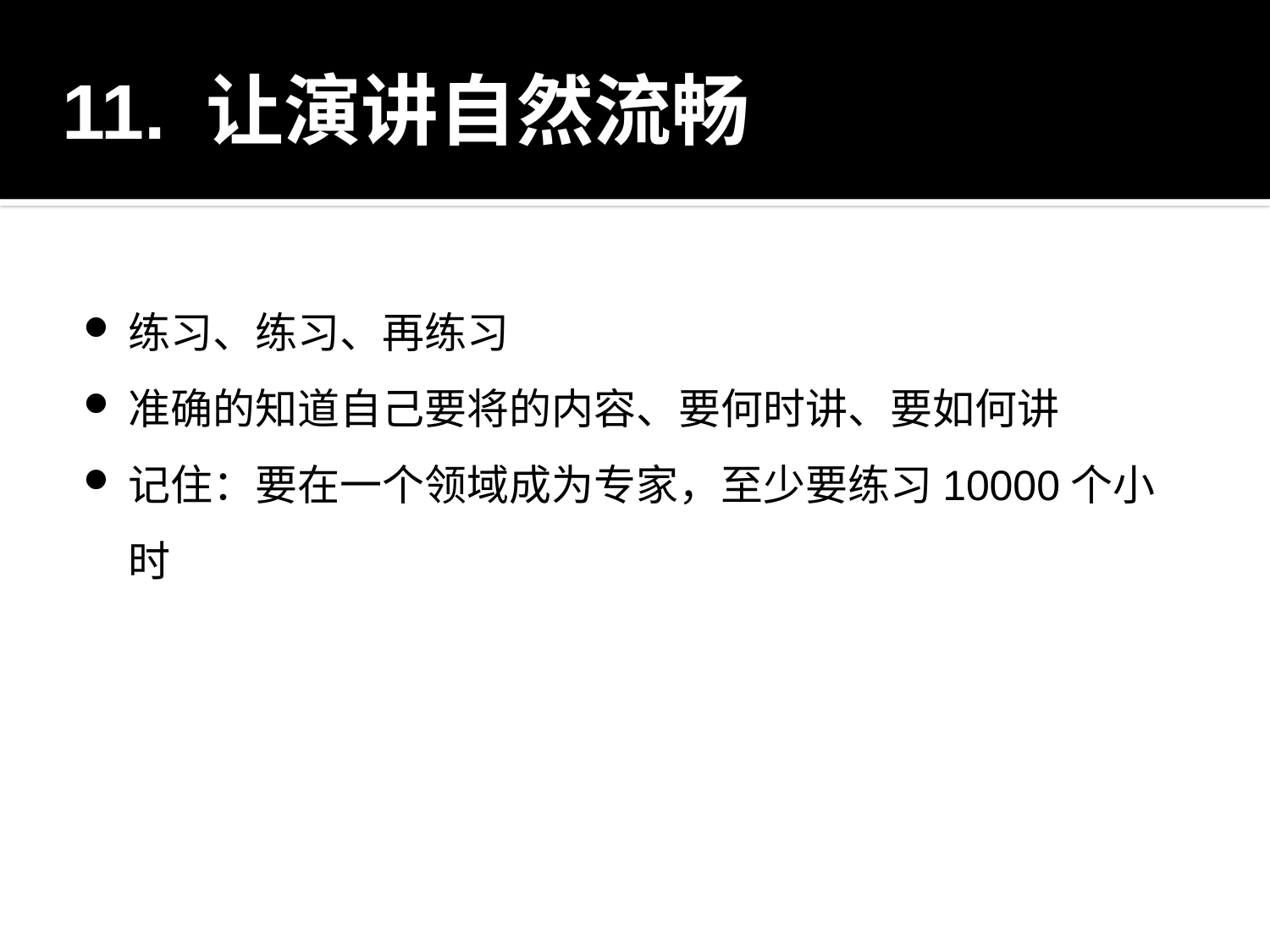

# 11. 让演讲自然流畅
练习、练习、再练习
准确的知道自己要将的内容、要何时讲、要如何讲
记住：要在一个领域成为专家，至少要练习10000个小时